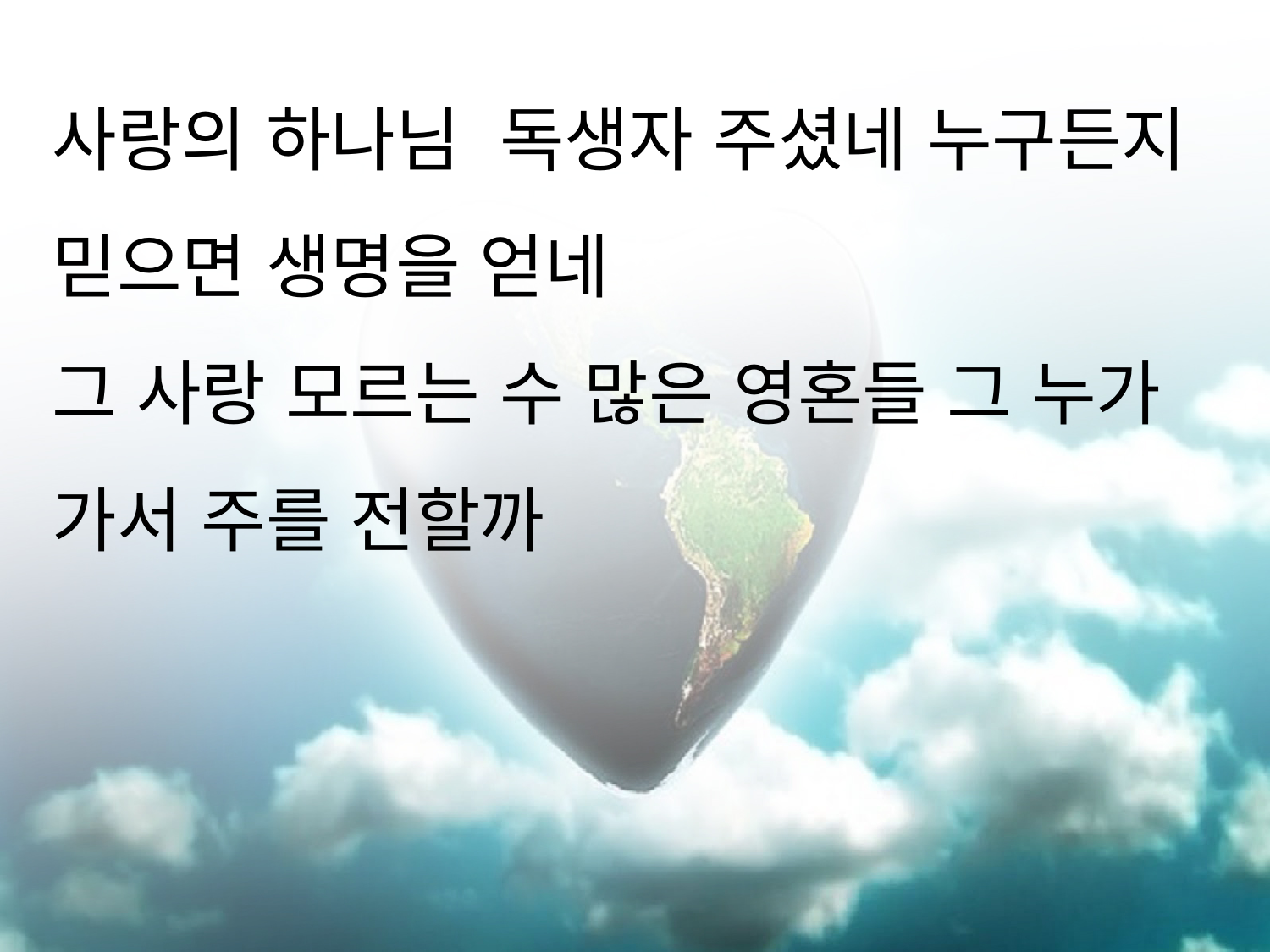

사랑의 하나님  독생자 주셨네 누구든지 믿으면 생명을 얻네
그 사랑 모르는 수 많은 영혼들 그 누가 가서 주를 전할까